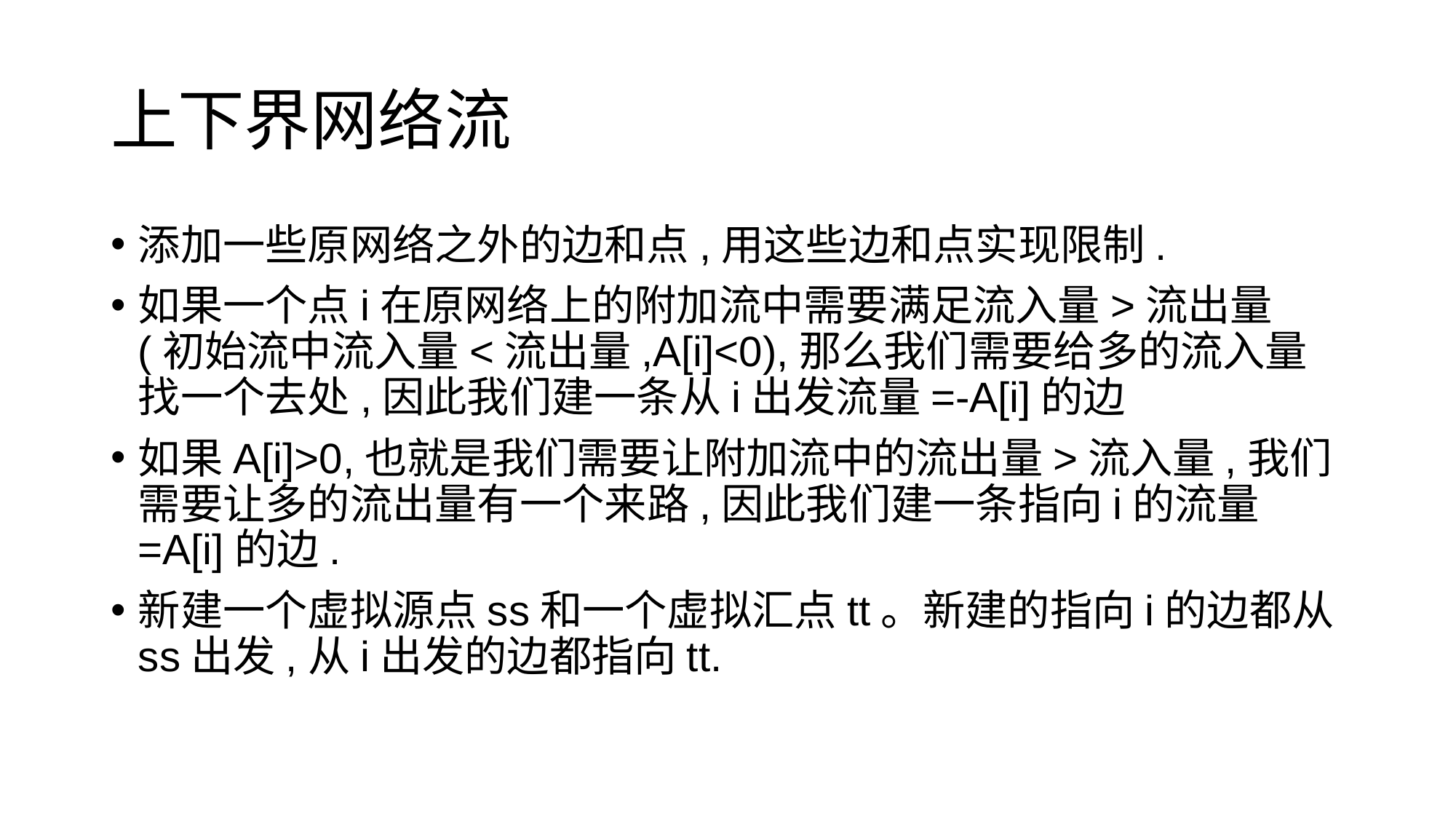

# 上下界网络流
添加一些原网络之外的边和点,用这些边和点实现限制.
如果一个点i在原网络上的附加流中需要满足流入量>流出量(初始流中流入量<流出量,A[i]<0),那么我们需要给多的流入量找一个去处,因此我们建一条从i出发流量=-A[i]的边
如果A[i]>0,也就是我们需要让附加流中的流出量>流入量,我们需要让多的流出量有一个来路,因此我们建一条指向i的流量=A[i]的边.
新建一个虚拟源点ss和一个虚拟汇点tt。新建的指向i的边都从ss出发,从i出发的边都指向tt.